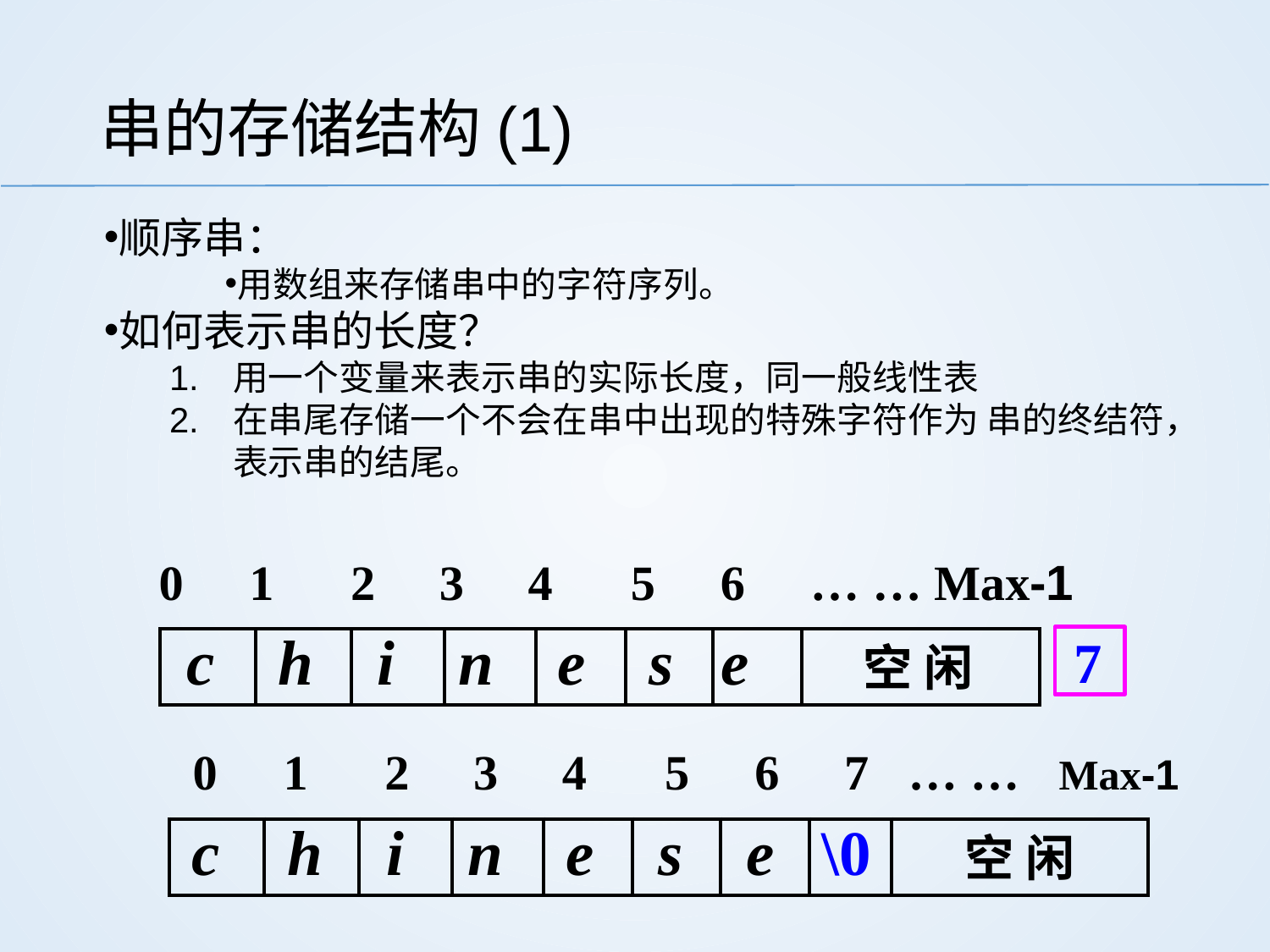

# 串的存储结构(1)
顺序串：
用数组来存储串中的字符序列。
如何表示串的长度？
用一个变量来表示串的实际长度，同一般线性表
在串尾存储一个不会在串中出现的特殊字符作为 串的终结符，表示串的结尾。

0	1	2	3	4	5	6	… … Max-1
7
| c | h | i | n | e | s | e | 空 闲 |
| --- | --- | --- | --- | --- | --- | --- | --- |
0	1	2	3	4	5	6	7	… …	Max-1
| c | h | i | n | e | s | e | \0 | 空 闲 |
| --- | --- | --- | --- | --- | --- | --- | --- | --- |